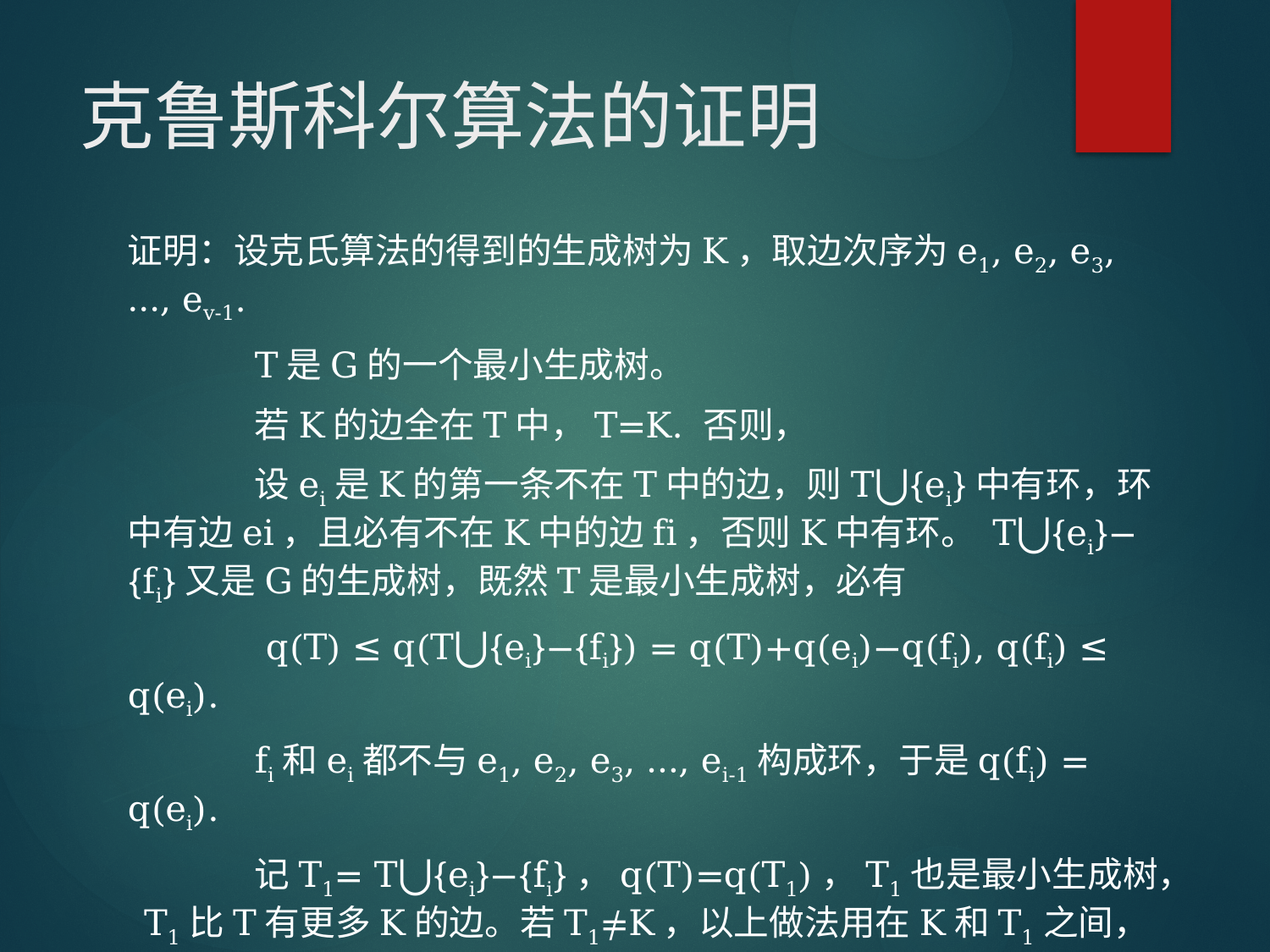

# 克鲁斯科尔算法的证明
证明：设克氏算法的得到的生成树为K，取边次序为e1, e2, e3, …, ev-1.
	T是G的一个最小生成树。
	若K的边全在T中，T=K. 否则，
	设ei是K的第一条不在T中的边，则T⋃{ei}中有环，环中有边ei，且必有不在K中的边fi，否则K中有环。 T⋃{ei}−{fi}又是G的生成树，既然T是最小生成树，必有
	 q(T) ≤ q(T⋃{ei}−{fi}) = q(T)+q(ei)−q(fi), q(fi) ≤ q(ei).
	fi和ei都不与e1, e2, e3, …, ei-1构成环，于是q(fi) = q(ei).
	记T1= T⋃{ei}−{fi}，q(T)=q(T1)，T1也是最小生成树， T1比T有更多K的边。若T1≠K，以上做法用在K和T1之间，产生T2，如此这般，最终必有Tk=K. 而q(T)=q(T1)= … =q(T1)=q(K). 故K也是最小生成树。